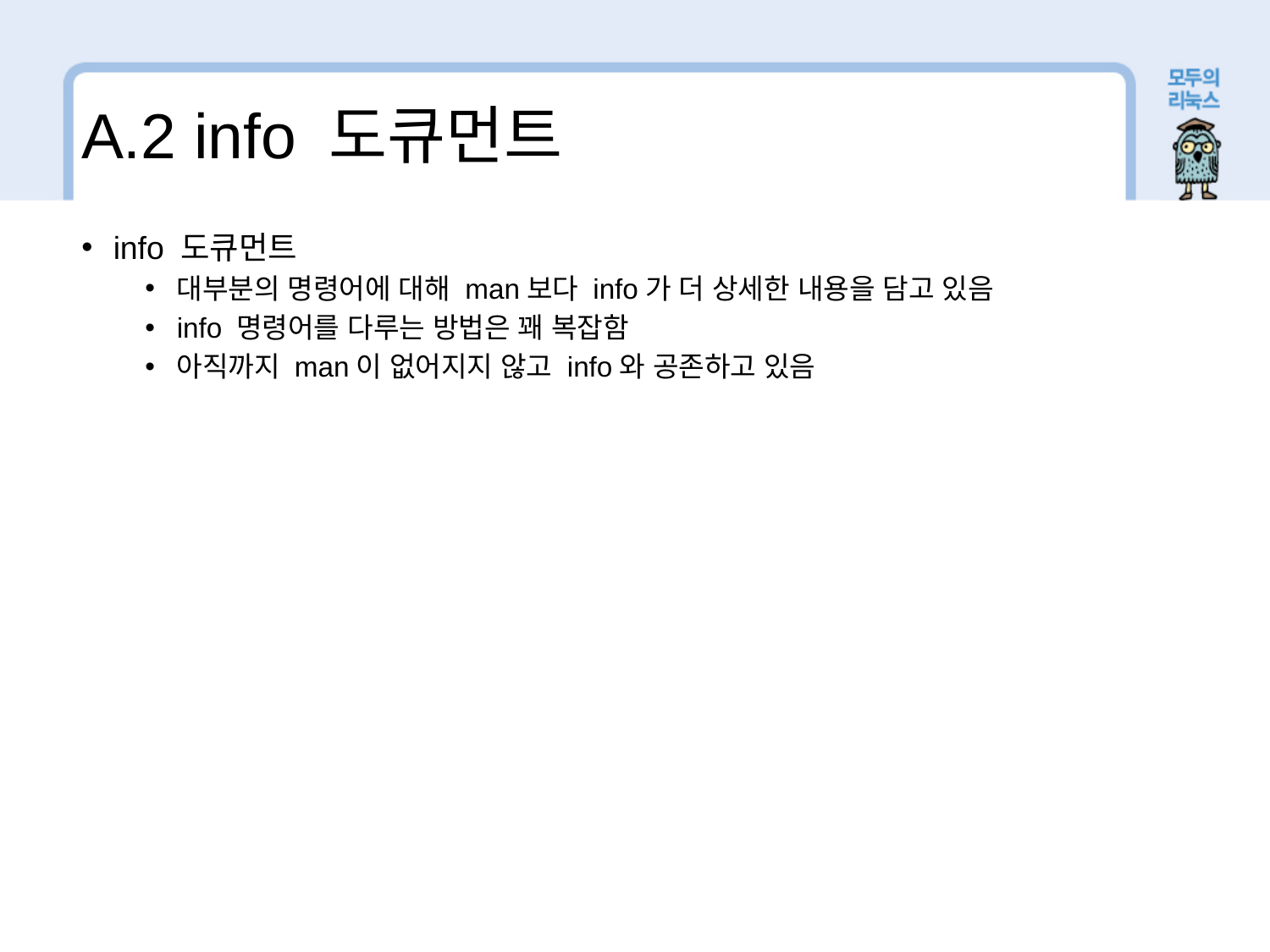

A.2 info 도큐먼트
info 도큐먼트
대부분의 명령어에 대해 man보다 info가 더 상세한 내용을 담고 있음
info 명령어를 다루는 방법은 꽤 복잡함
아직까지 man이 없어지지 않고 info와 공존하고 있음